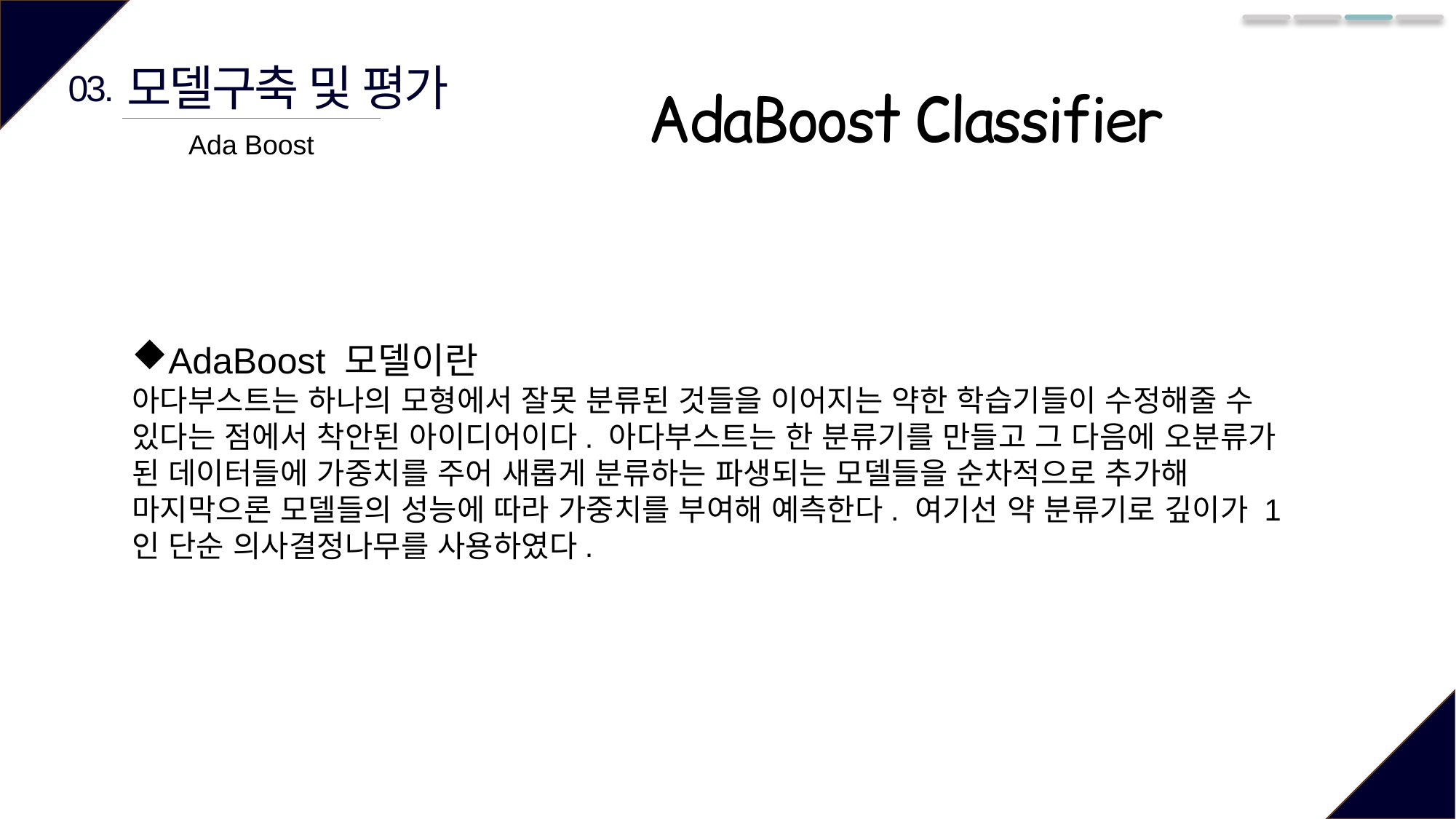

모델구축 및 평가
03.
AdaBoost Classifier
Ada Boost
AdaBoost 모델이란
아다부스트는 하나의 모형에서 잘못 분류된 것들을 이어지는 약한 학습기들이 수정해줄 수 있다는 점에서 착안된 아이디어이다. 아다부스트는 한 분류기를 만들고 그 다음에 오분류가 된 데이터들에 가중치를 주어 새롭게 분류하는 파생되는 모델들을 순차적으로 추가해 마지막으론 모델들의 성능에 따라 가중치를 부여해 예측한다. 여기선 약 분류기로 깊이가 1인 단순 의사결정나무를 사용하였다.